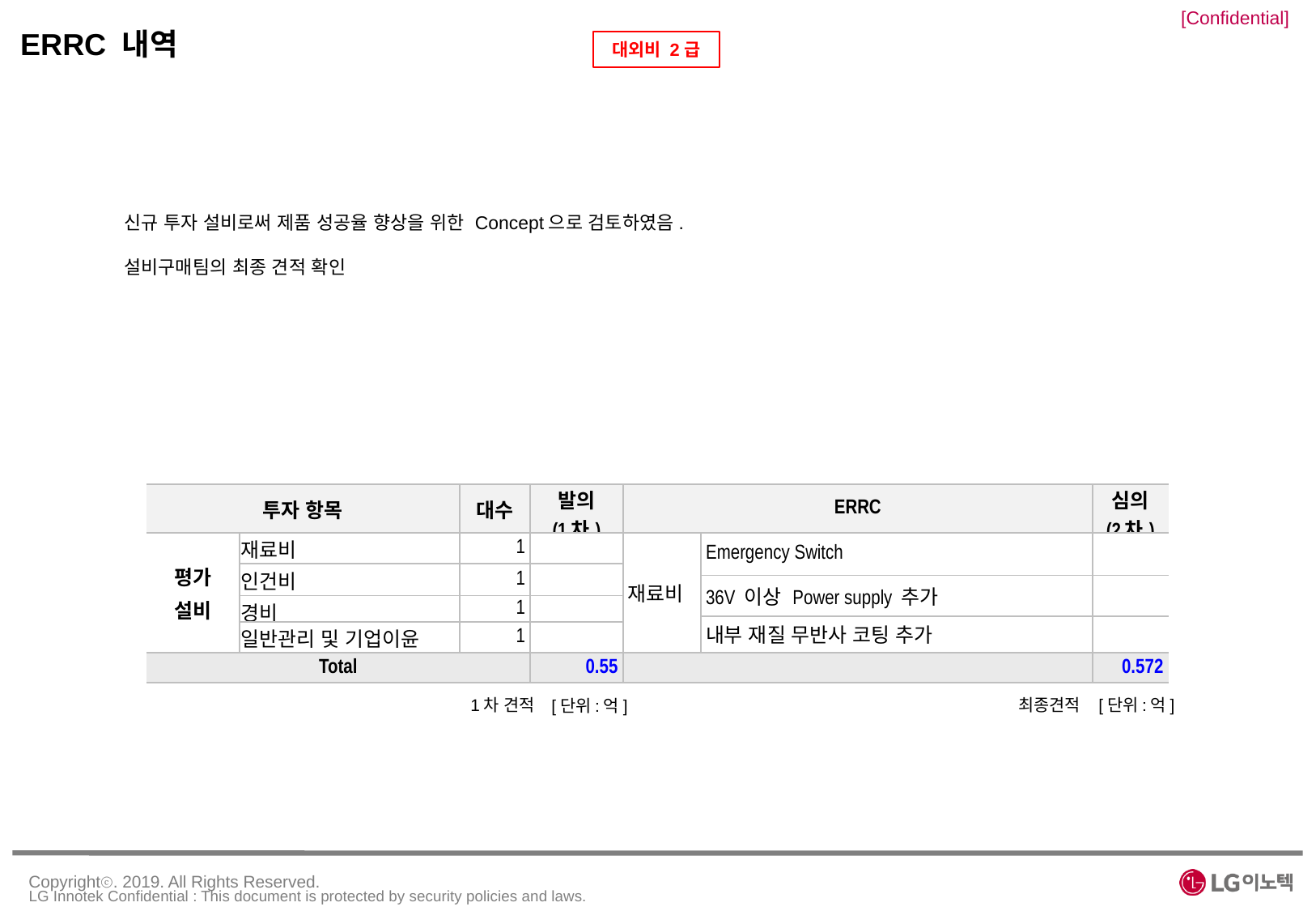

ERRC 내역
신규 투자 설비로써 제품 성공율 향상을 위한 Concept으로 검토하였음.

설비구매팀의 최종 견적 확인
| 투자 항목 |  | 대수 | 발의 (1차) | ERRC |  | 심의 (2차) |
| --- | --- | --- | --- | --- | --- | --- |
| 평가 설비 | 재료비 | 1 |  | 재료비 | Emergency Switch |  |
|  | 인건비 | 1 |  |  |  |  |
|  |  |  |  |  | 36V 이상 Power supply 추가 |  |
|  | 경비 | 1 |  |  |  |  |
|  |  |  |  |  | 내부 재질 무반사 코팅 추가 |  |
|  | 일반관리 및 기업이윤 | 1 |  |  |  |  |
| Total |  |  | 0.55 |  |  | 0.572 |
1차 견적
최종견적
[단위:억]
[단위:억]